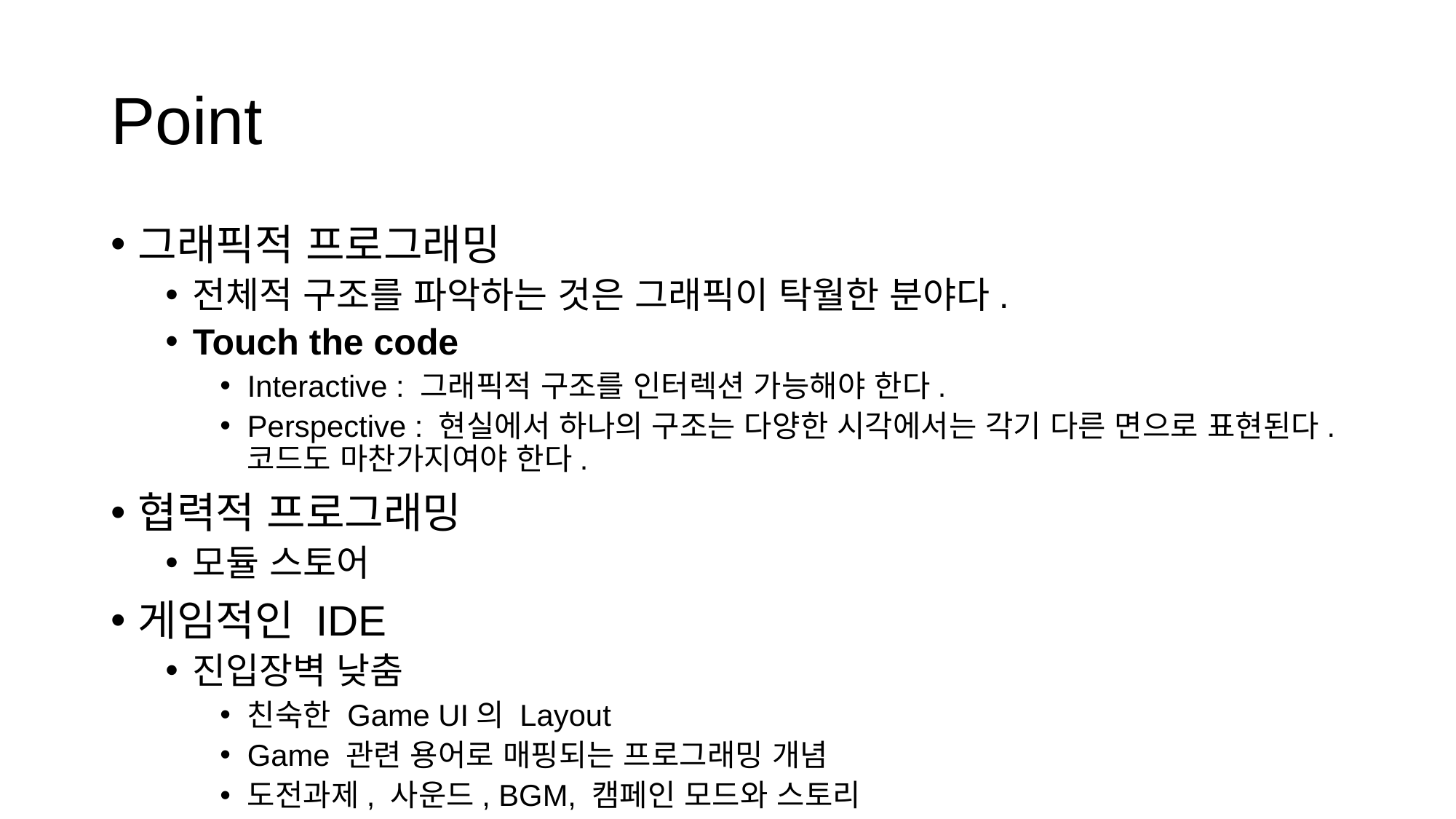

# Point
그래픽적 프로그래밍
전체적 구조를 파악하는 것은 그래픽이 탁월한 분야다.
Touch the code
Interactive : 그래픽적 구조를 인터렉션 가능해야 한다.
Perspective : 현실에서 하나의 구조는 다양한 시각에서는 각기 다른 면으로 표현된다. 코드도 마찬가지여야 한다.
협력적 프로그래밍
모듈 스토어
게임적인 IDE
진입장벽 낮춤
친숙한 Game UI의 Layout
Game 관련 용어로 매핑되는 프로그래밍 개념
도전과제, 사운드, BGM, 캠페인 모드와 스토리